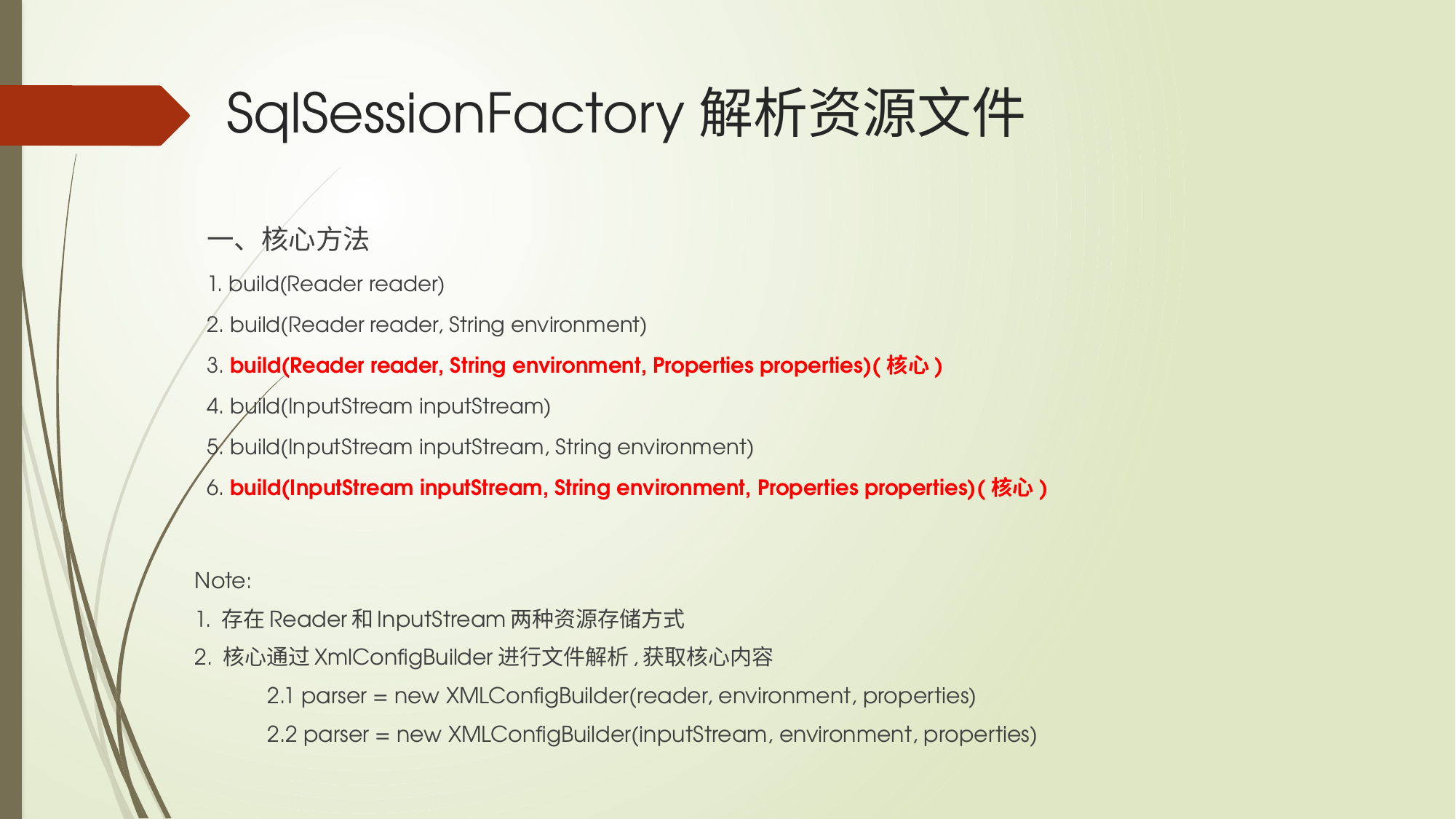

# SqlSessionFactory解析资源文件
一、核心方法
1. build(Reader reader)
2. build(Reader reader, String environment)
3. build(Reader reader, String environment, Properties properties)(核心)
4. build(InputStream inputStream)
5. build(InputStream inputStream, String environment)
6. build(InputStream inputStream, String environment, Properties properties)(核心)
Note:
1. 存在Reader和InputStream两种资源存储方式
2. 核心通过XmlConfigBuilder进行文件解析,获取核心内容
2.1 parser = new XMLConfigBuilder(reader, environment, properties)
2.2 parser = new XMLConfigBuilder(inputStream, environment, properties)